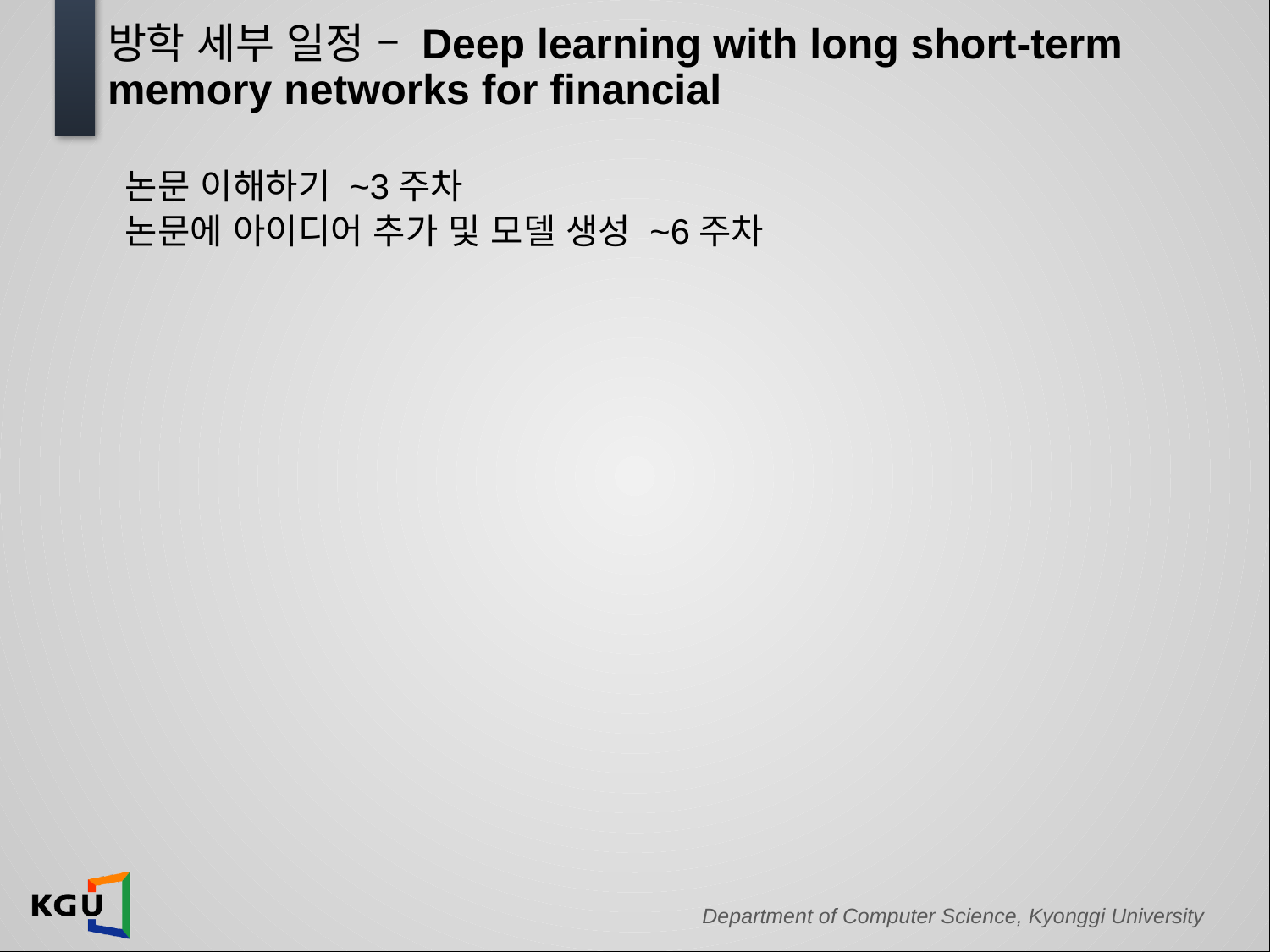

# 방학 세부 일정 – Deep learning with long short-term memory networks for financial
논문 이해하기 ~3주차
논문에 아이디어 추가 및 모델 생성 ~6주차